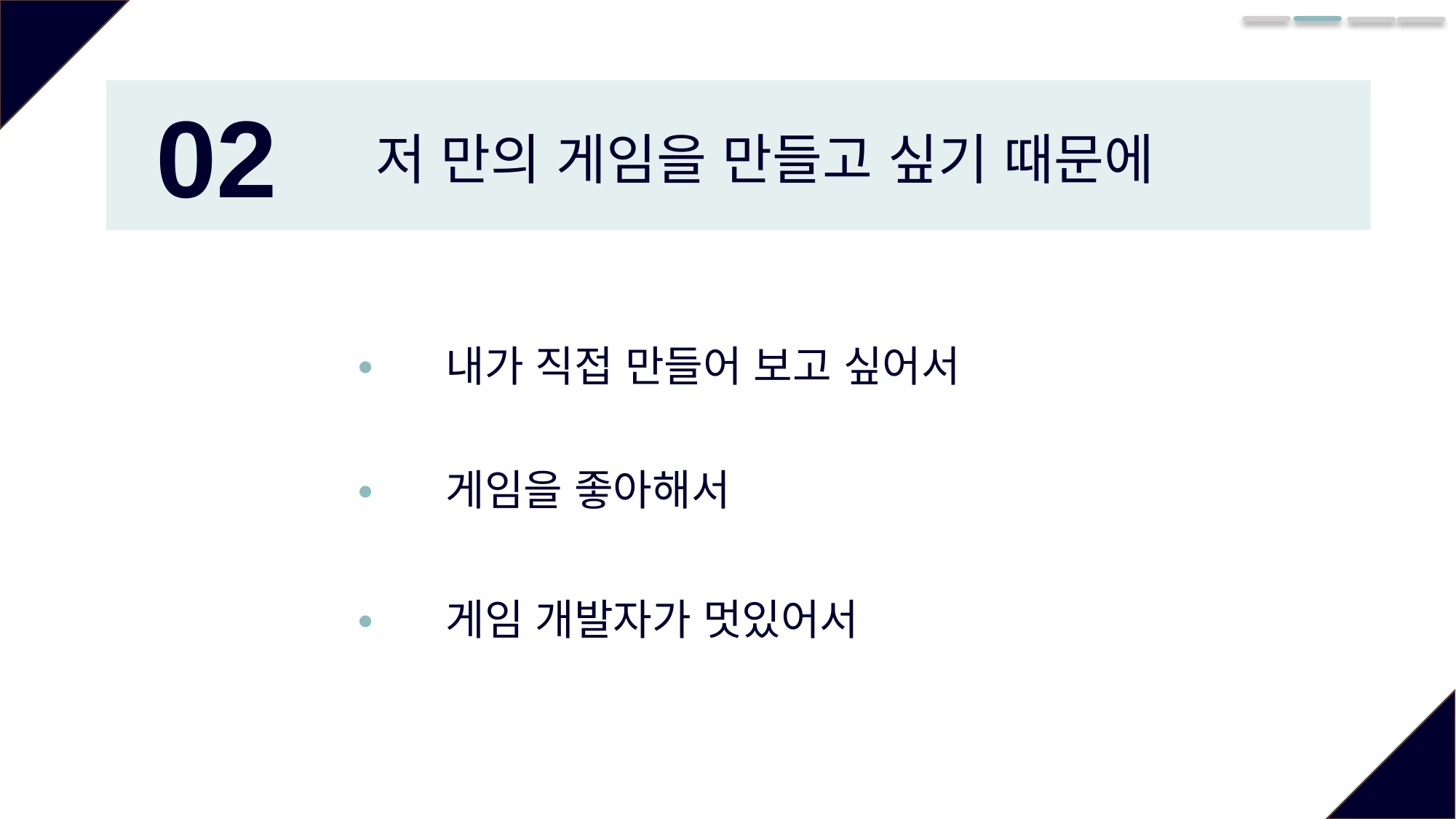

.
02
저 만의 게임을 만들고 싶기 때문에
●
내가 직접 만들어 보고 싶어서
●
게임을 좋아해서
●
게임 개발자가 멋있어서